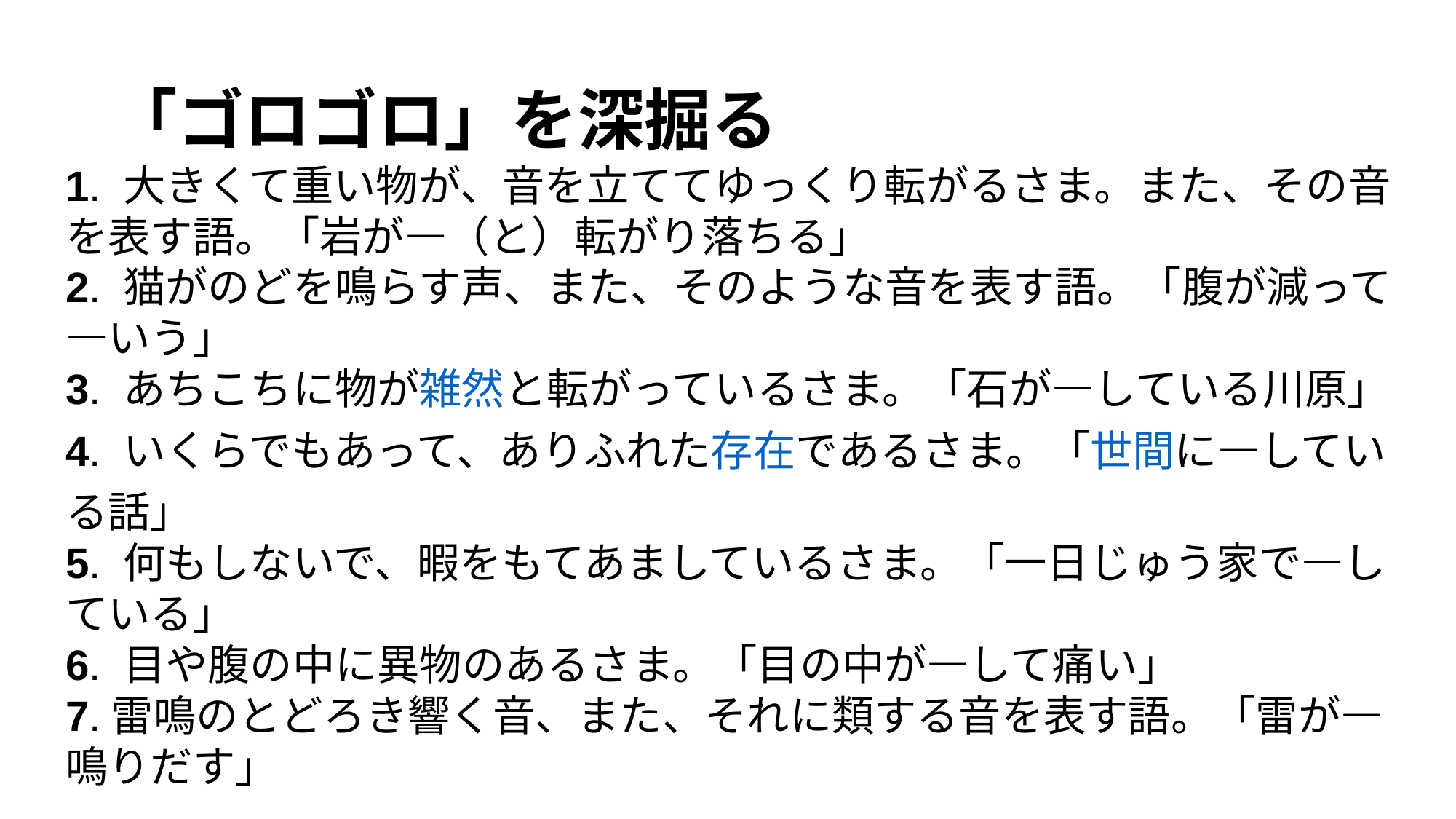

# 「ゴロゴロ」を深掘る
1. 大きくて重い物が、音を立ててゆっくり転がるさま。また、その音を表す語。「岩が—（と）転がり落ちる」
2. 猫がのどを鳴らす声、また、そのような音を表す語。「腹が減って—いう」
3. あちこちに物が雑然と転がっているさま。「石が—している川原」
4. いくらでもあって、ありふれた存在であるさま。「世間に—している話」
5. 何もしないで、暇をもてあましているさま。「一日じゅう家で—している」
6. 目や腹の中に異物のあるさま。「目の中が—して痛い」
7.雷鳴のとどろき響く音、また、それに類する音を表す語。「雷が—鳴りだす」